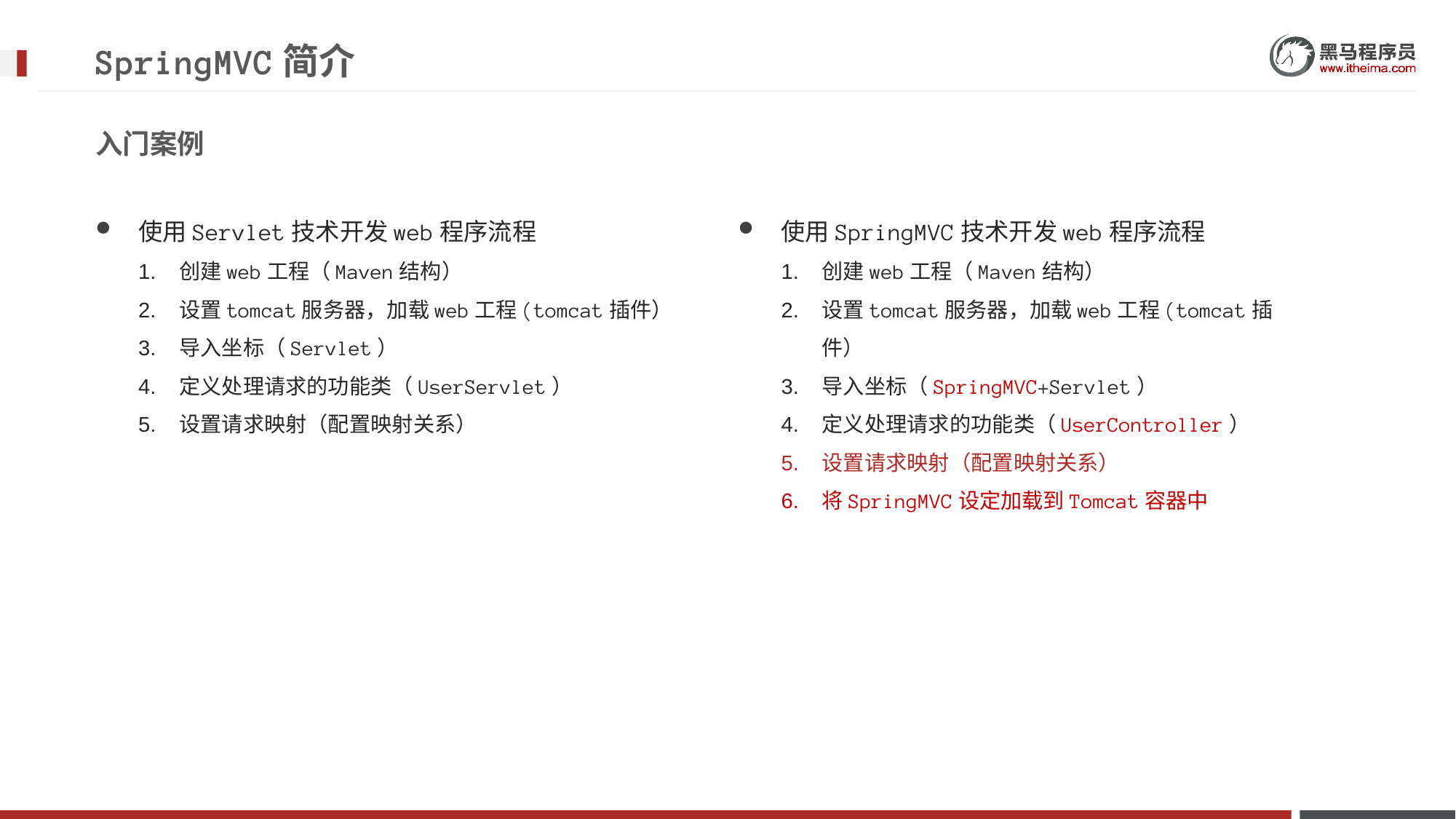

# SpringMVC简介
入门案例
使用Servlet技术开发web程序流程
创建web工程（Maven结构）
设置tomcat服务器，加载web工程(tomcat插件）
导入坐标（Servlet）
定义处理请求的功能类（UserServlet）
设置请求映射（配置映射关系）

使用SpringMVC技术开发web程序流程
创建web工程（Maven结构）
设置tomcat服务器，加载web工程(tomcat插件）
导入坐标（SpringMVC+Servlet）
定义处理请求的功能类（UserController）
设置请求映射（配置映射关系）
将SpringMVC设定加载到Tomcat容器中